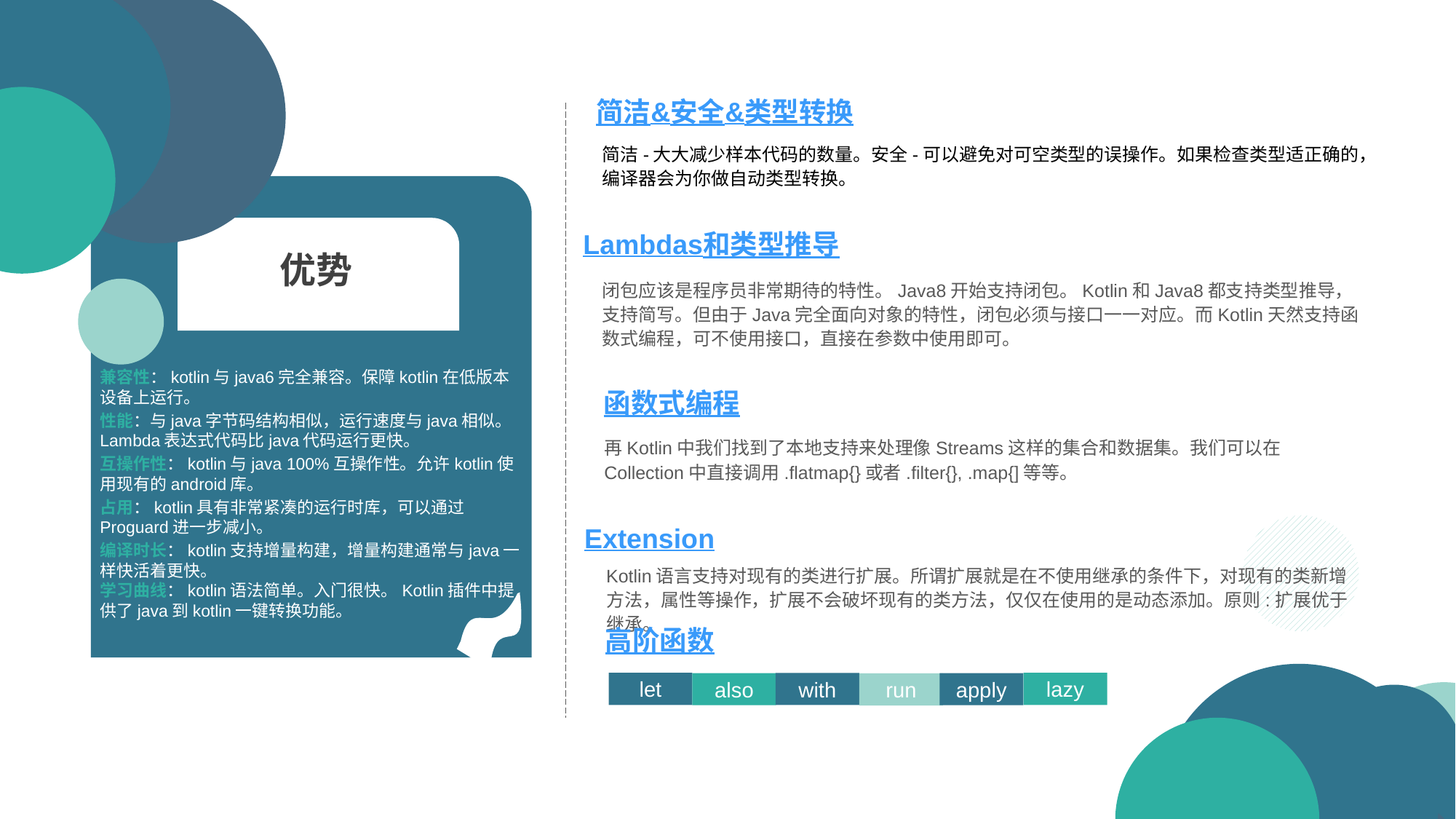

简洁&安全&类型转换
简洁-大大减少样本代码的数量。安全-可以避免对可空类型的误操作。如果检查类型适正确的，编译器会为你做自动类型转换。

优势
兼容性：kotlin与java6完全兼容。保障kotlin在低版本设备上运行。
性能：与java字节码结构相似，运行速度与java相似。Lambda表达式代码比java代码运行更快。
互操作性：kotlin与java 100%互操作性。允许kotlin使用现有的android库。
占用：kotlin具有非常紧凑的运行时库，可以通过Proguard进一步减小。
编译时长：kotlin支持增量构建，增量构建通常与java一样快活着更快。
学习曲线：kotlin语法简单。入门很快。Kotlin插件中提供了java到kotlin一键转换功能。

Lambdas和类型推导
闭包应该是程序员非常期待的特性。Java8开始支持闭包。Kotlin和Java8都支持类型推导，支持简写。但由于Java完全面向对象的特性，闭包必须与接口一一对应。而Kotlin天然支持函数式编程，可不使用接口，直接在参数中使用即可。
函数式编程
再Kotlin中我们找到了本地支持来处理像Streams这样的集合和数据集。我们可以在Collection中直接调用.flatmap{}或者.filter{}, .map{]等等。
Extension
Kotlin语言支持对现有的类进行扩展。所谓扩展就是在不使用继承的条件下，对现有的类新增方法，属性等操作，扩展不会破坏现有的类方法，仅仅在使用的是动态添加。原则:扩展优于继承。

高阶函数
lazy
let
with
apply
also
run